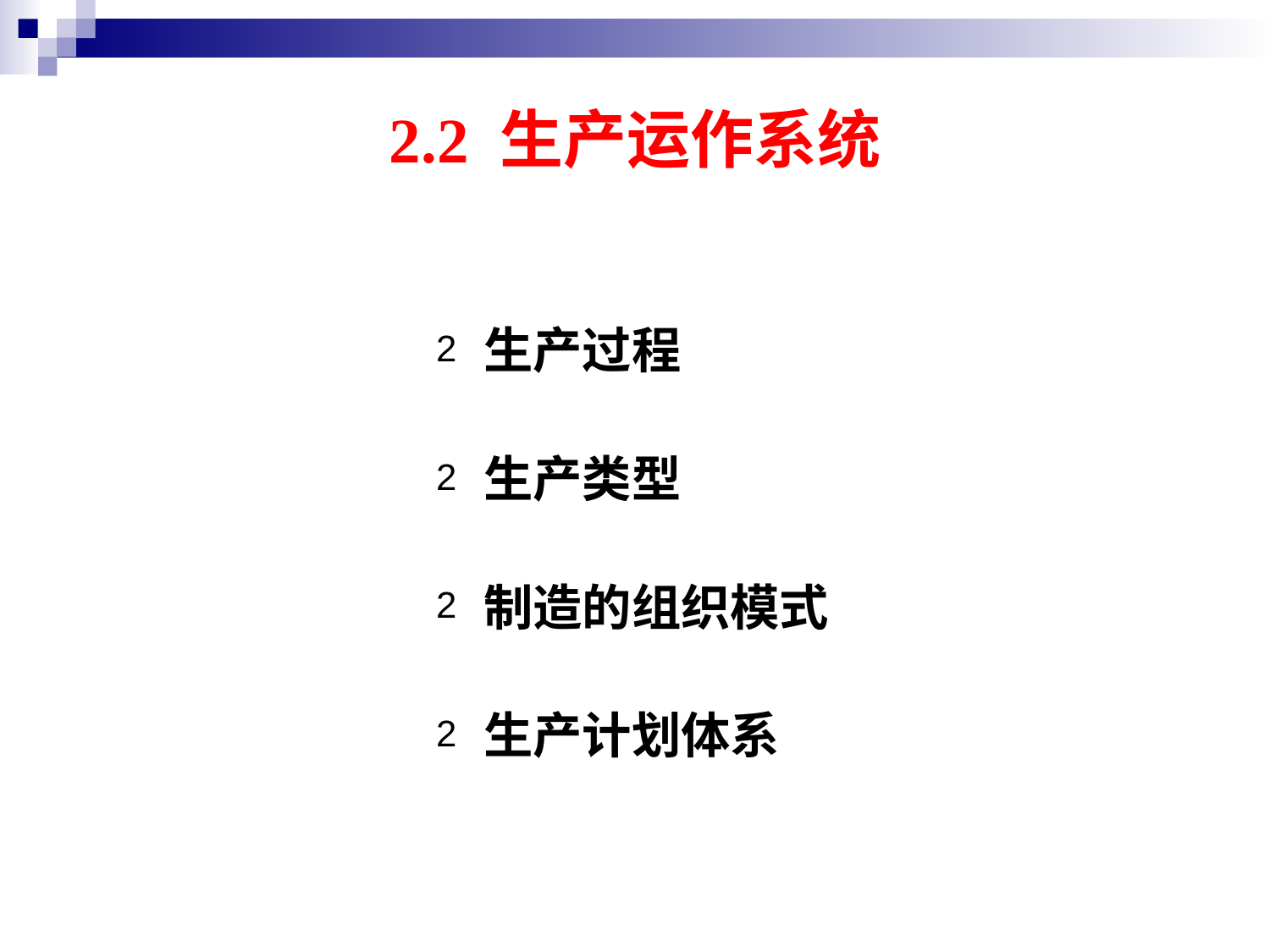

# 2.2 生产运作系统
生产过程
生产类型
制造的组织模式
生产计划体系